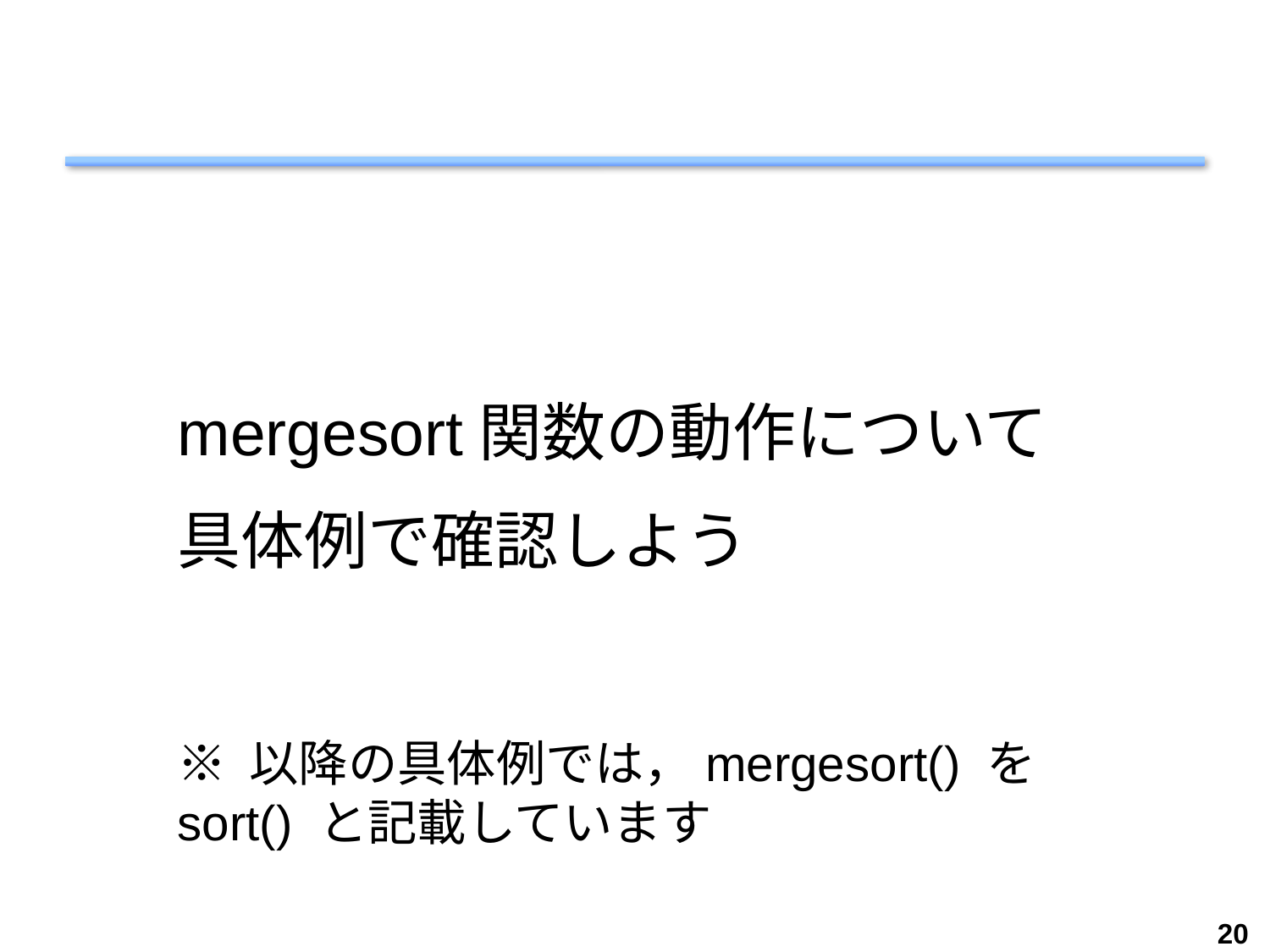

#
mergesort関数の動作について
具体例で確認しよう
※ 以降の具体例では，mergesort() を sort() と記載しています
20